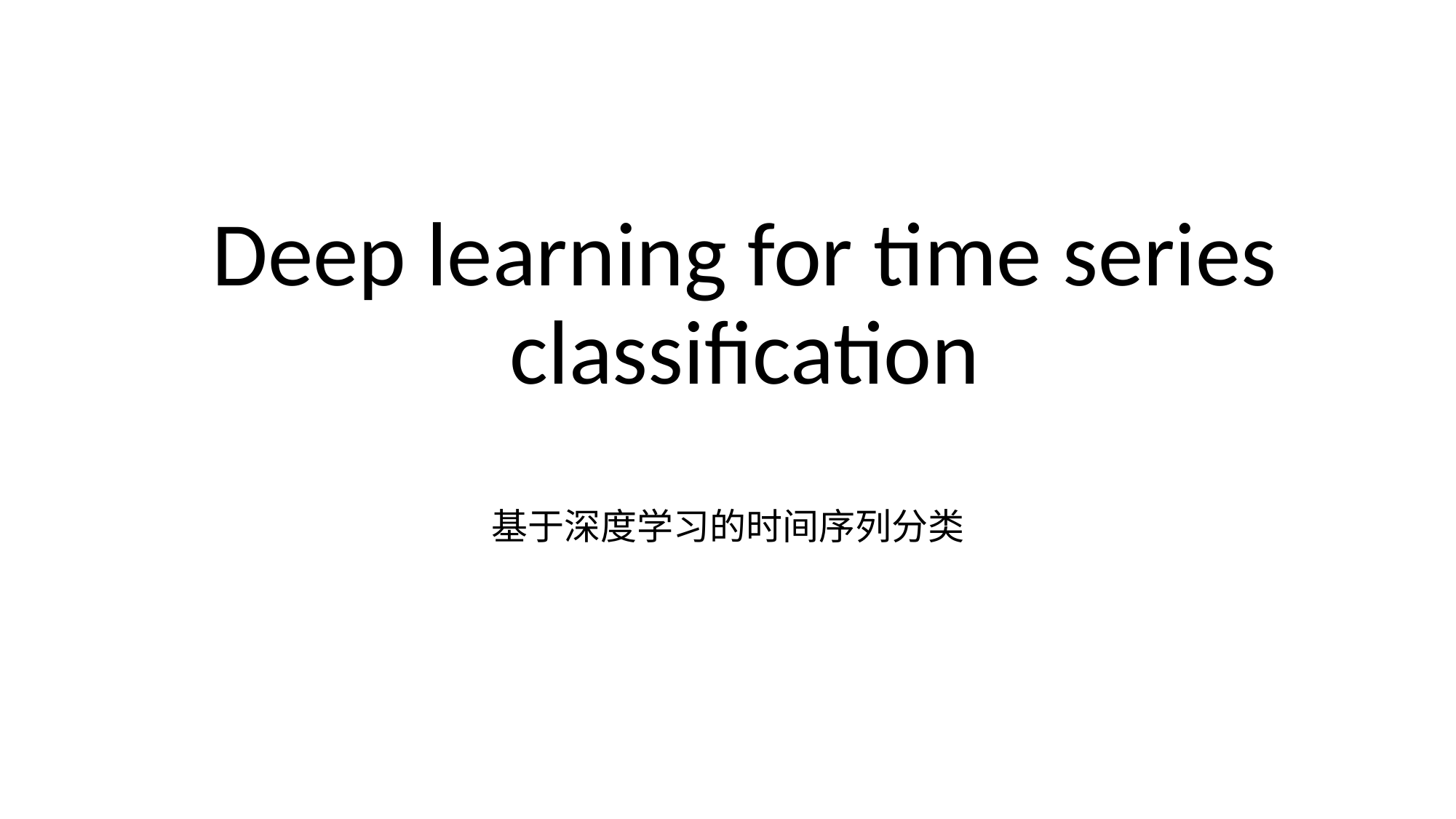

# Deep learning for time series classification
基于深度学习的时间序列分类